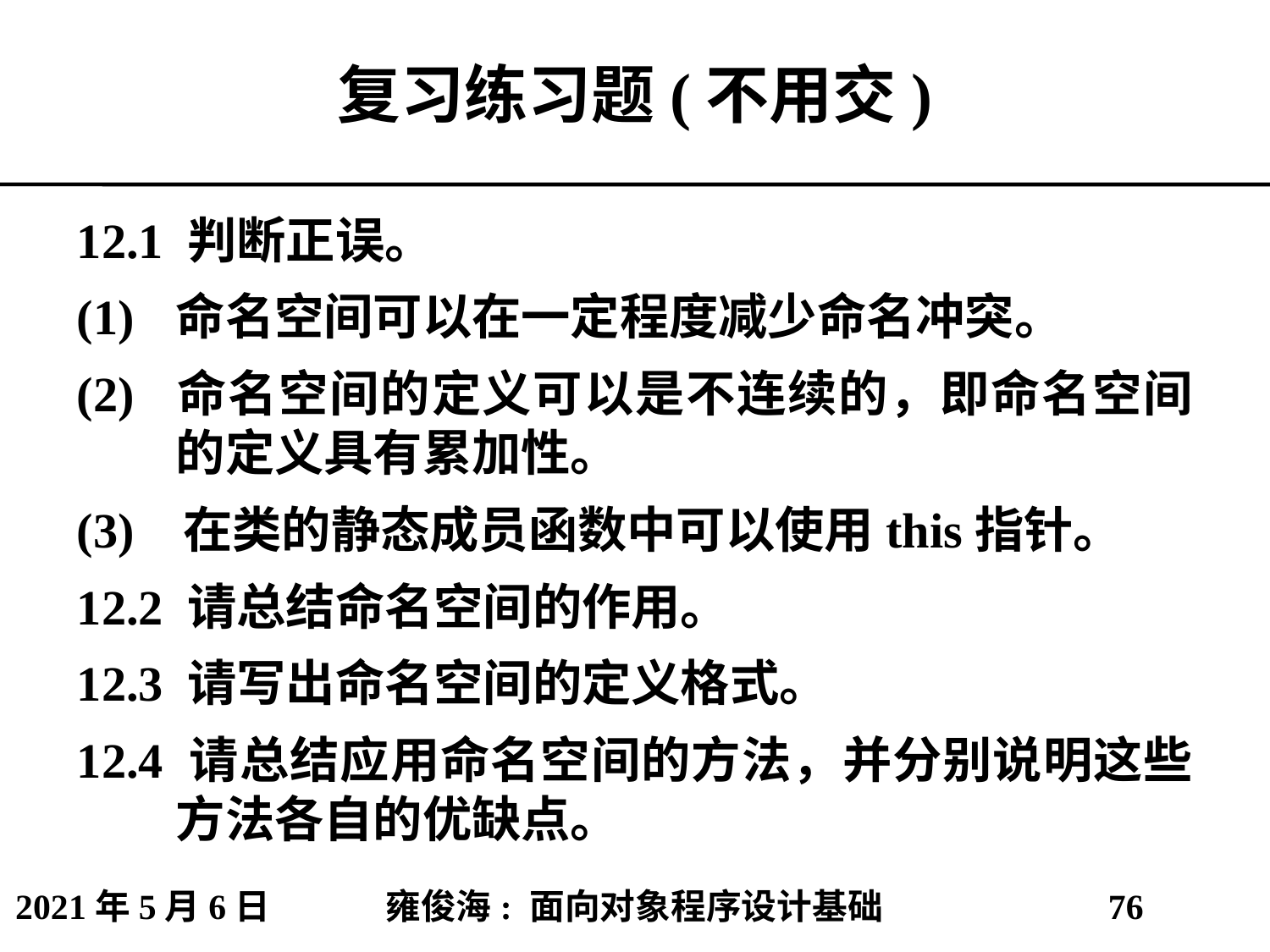

# 复习练习题(不用交)

12.1 判断正误。
(1)	命名空间可以在一定程度减少命名冲突。
(2)	命名空间的定义可以是不连续的，即命名空间的定义具有累加性。
(3)   在类的静态成员函数中可以使用this指针。
12.2 请总结命名空间的作用。
12.3 请写出命名空间的定义格式。
12.4 请总结应用命名空间的方法，并分别说明这些方法各自的优缺点。
2021年5月6日
雍俊海: 面向对象程序设计基础
76